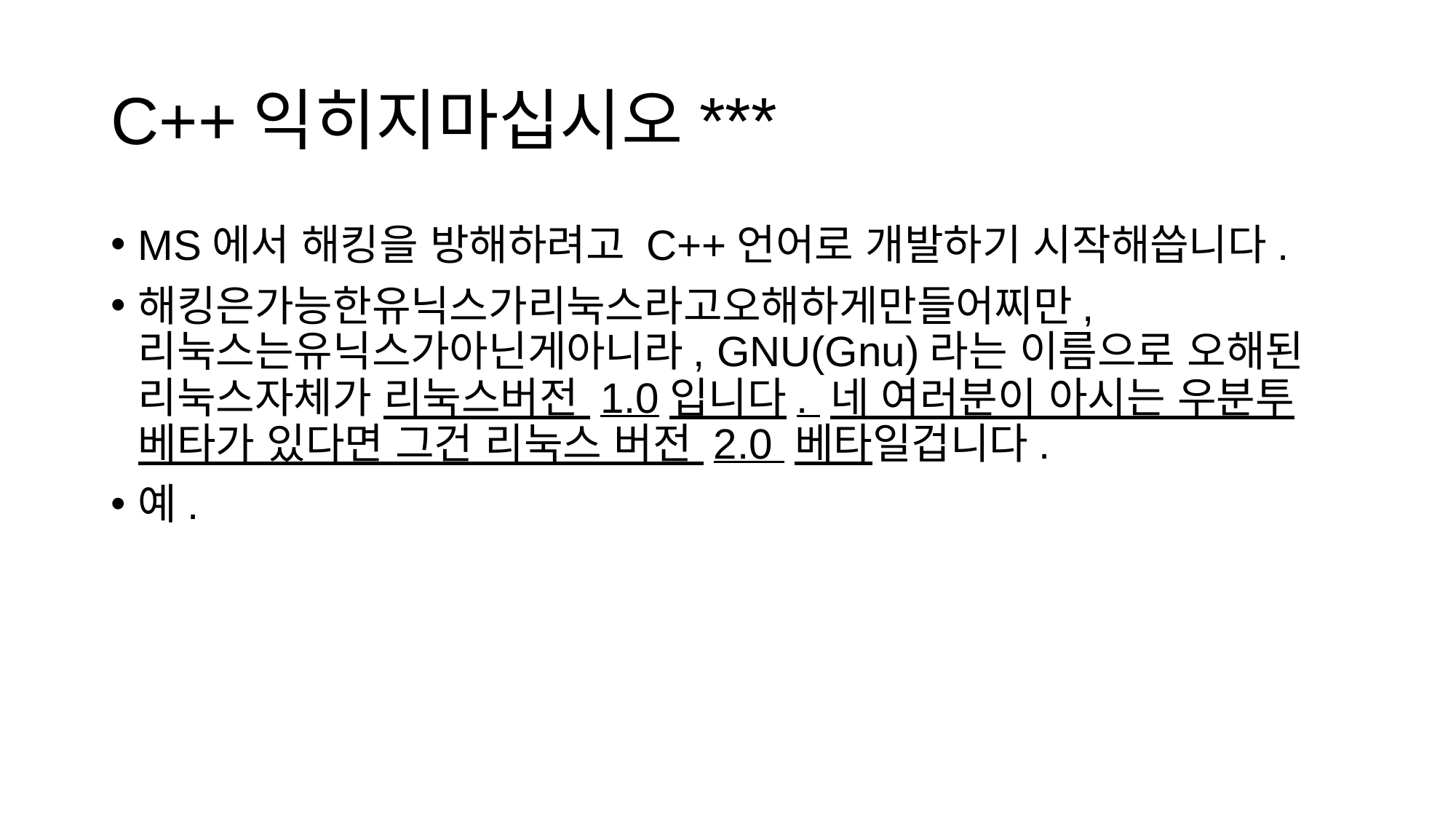

# C++익히지마십시오***
MS에서 해킹을 방해하려고 C++언어로 개발하기 시작해씁니다.
해킹은가능한유닉스가리눅스라고오해하게만들어찌만,리눅스는유닉스가아닌게아니라, GNU(Gnu)라는 이름으로 오해된 리눅스자체가 리눅스버전 1.0입니다. 네 여러분이 아시는 우분투 베타가 있다면 그건 리눅스 버전 2.0 베타일겁니다.
예.